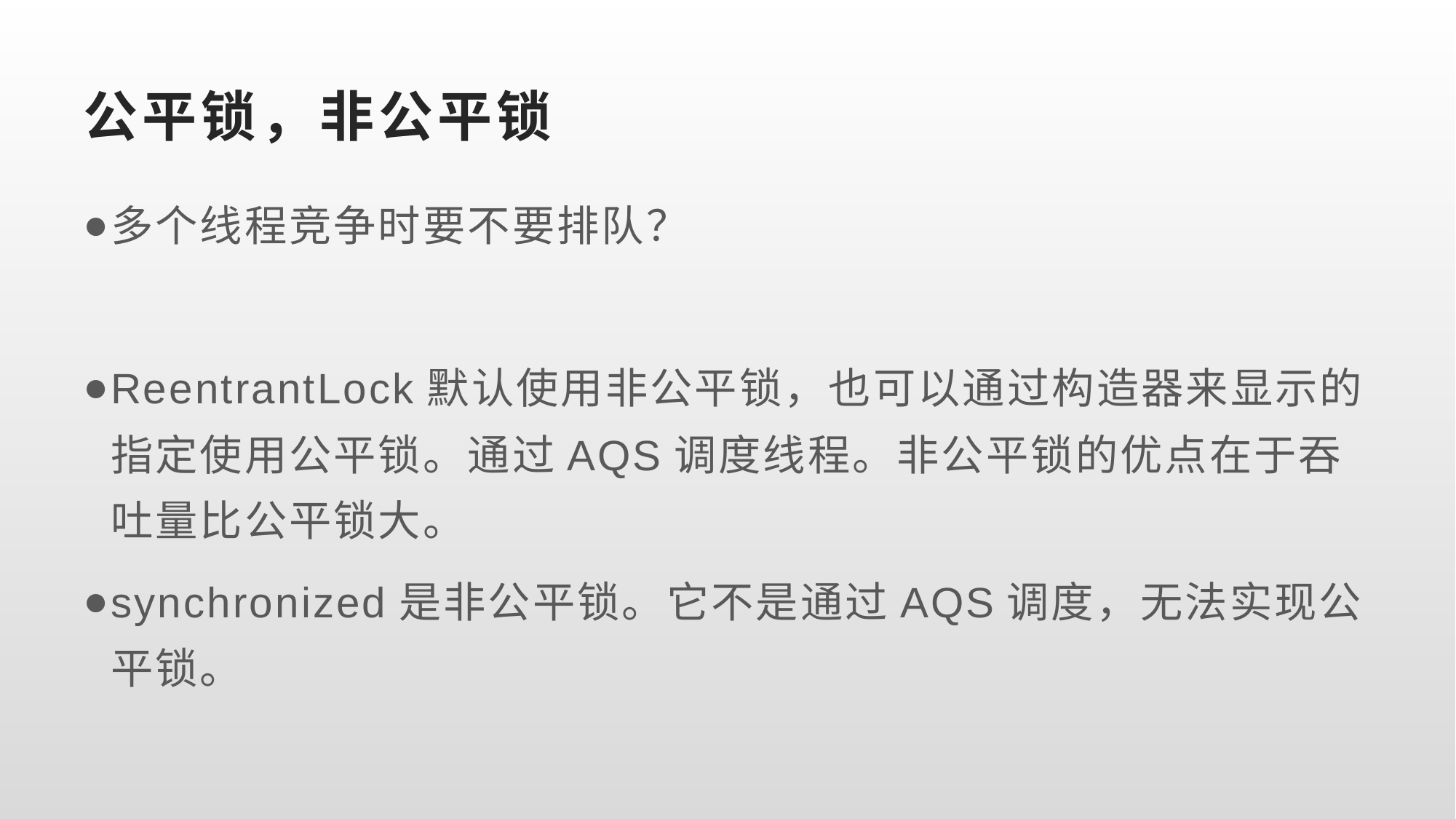

# 公平锁，非公平锁
多个线程竞争时要不要排队？

ReentrantLock默认使用非公平锁，也可以通过构造器来显示的指定使用公平锁。通过AQS调度线程。非公平锁的优点在于吞吐量比公平锁大。
synchronized是非公平锁。它不是通过AQS调度，无法实现公平锁。